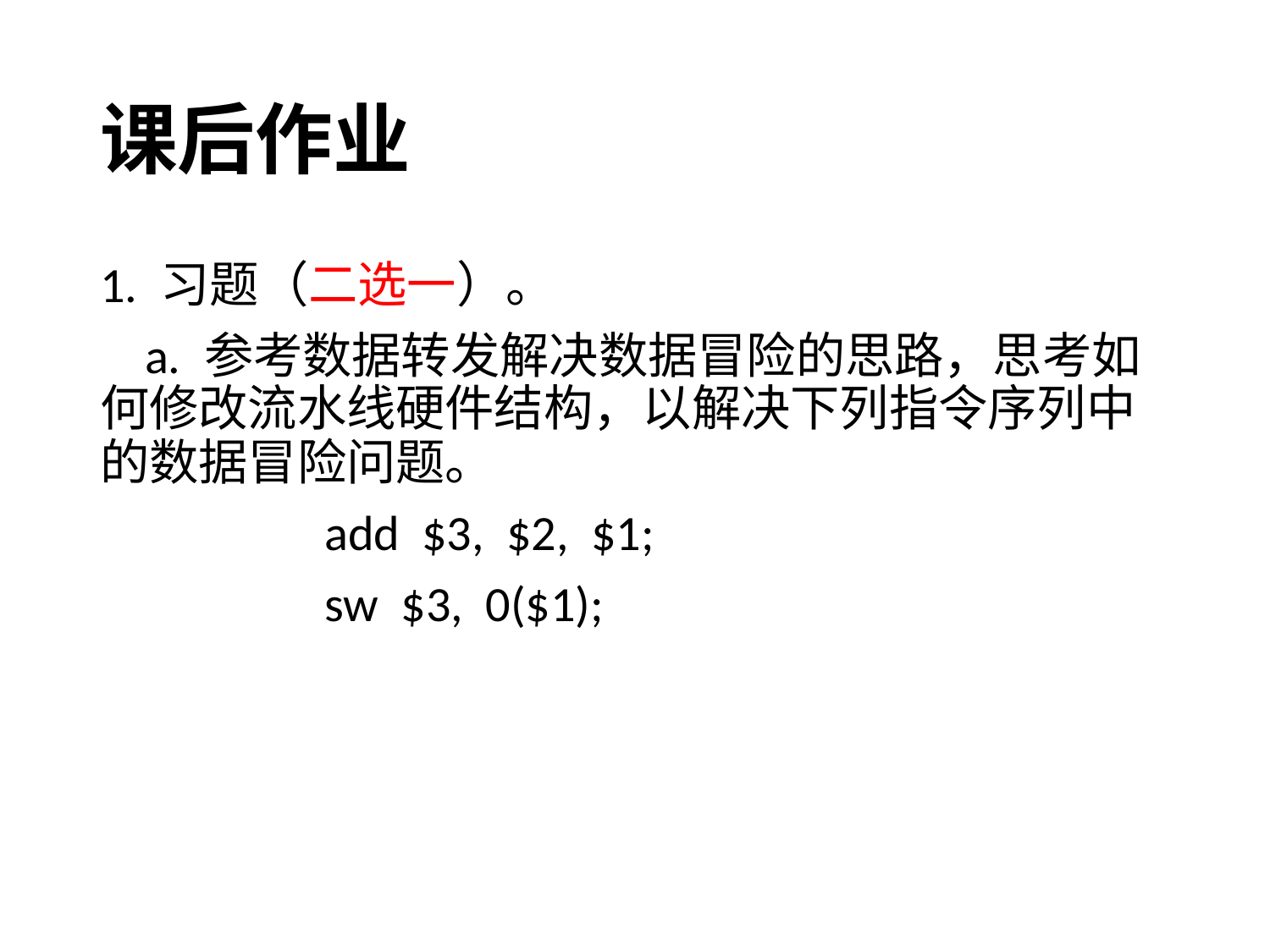

# 课后作业
1. 习题（二选一）。
    a. 参考数据转发解决数据冒险的思路，思考如何修改流水线硬件结构，以解决下列指令序列中的数据冒险问题。
                    add  $3,  $2,  $1;
                    sw  $3,  0($1);